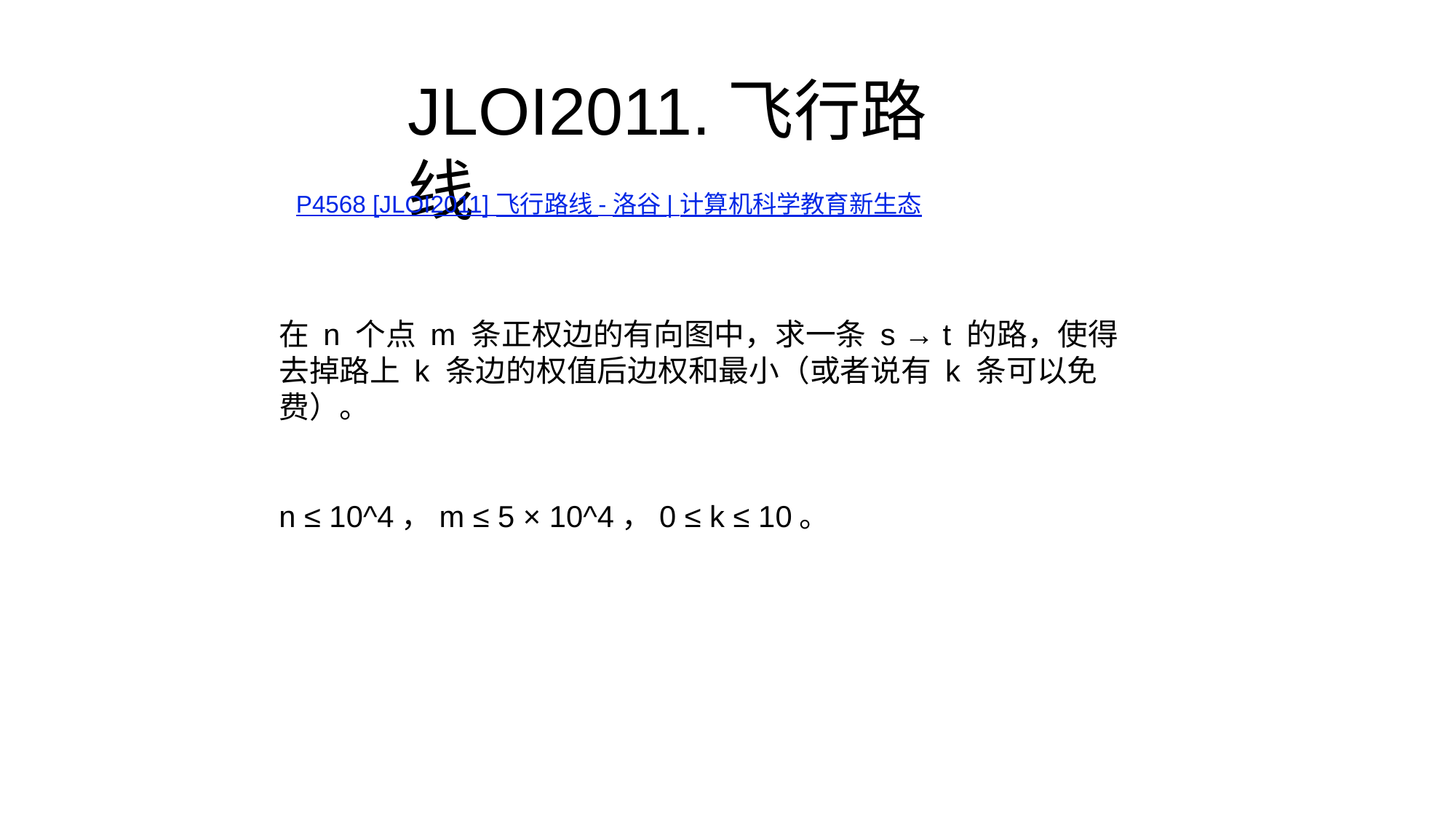

JLOI2011.⻜⾏路线
P4568 [JLOI2011] 飞行路线 - 洛谷 | 计算机科学教育新生态
在 n 个点 m 条正权边的有向图中，求⼀条 s → t 的路，使得去掉路上 k 条边的权值后边权和最⼩（或者说有 k 条可以免费）。

n ≤ 10^4，m ≤ 5 × 10^4，0 ≤ k ≤ 10。